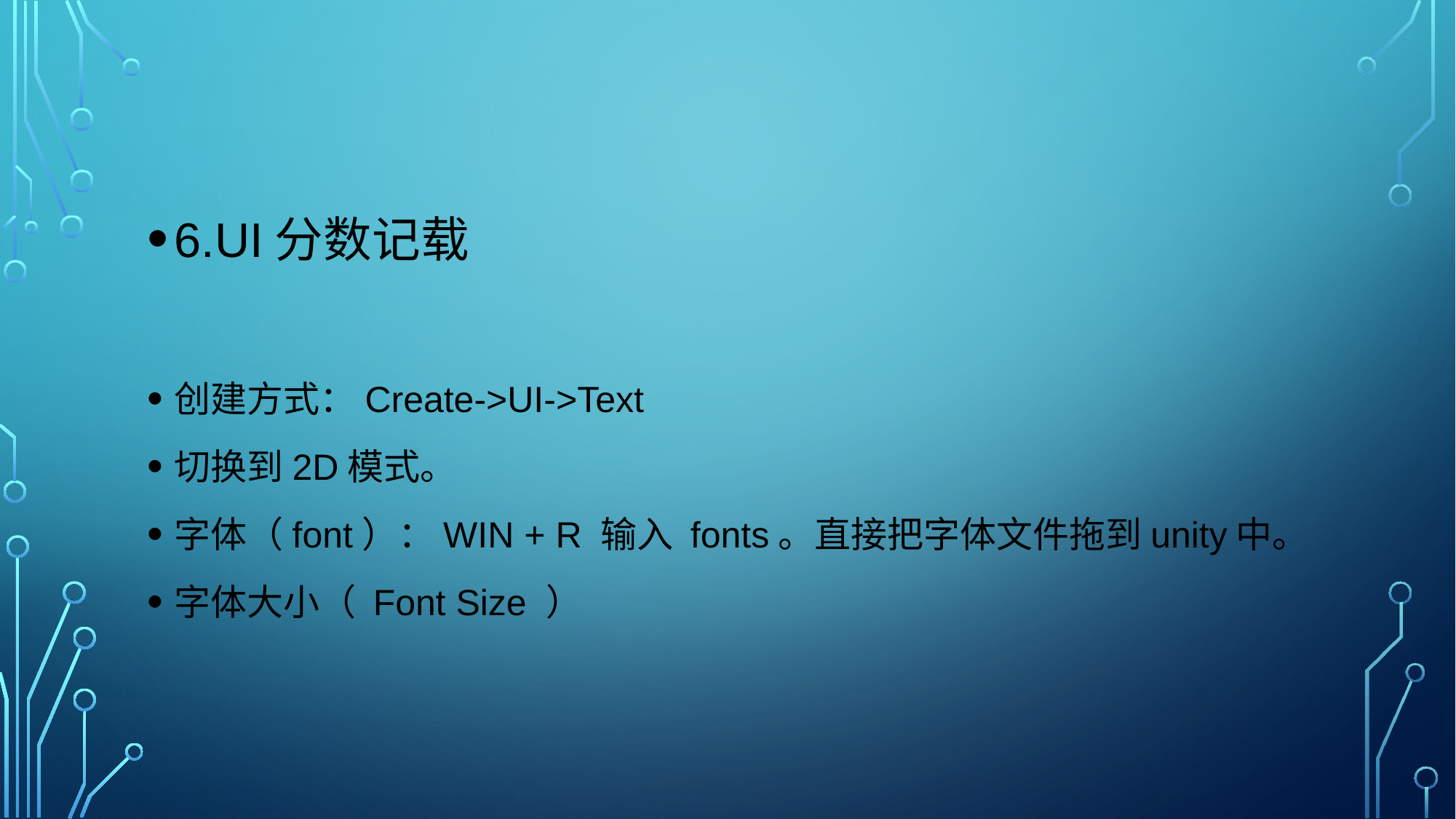

#
6.UI分数记载

创建方式：Create->UI->Text
切换到2D模式。
字体（font）：WIN + R 输入 fonts。直接把字体文件拖到unity中。
字体大小（ Font Size ）